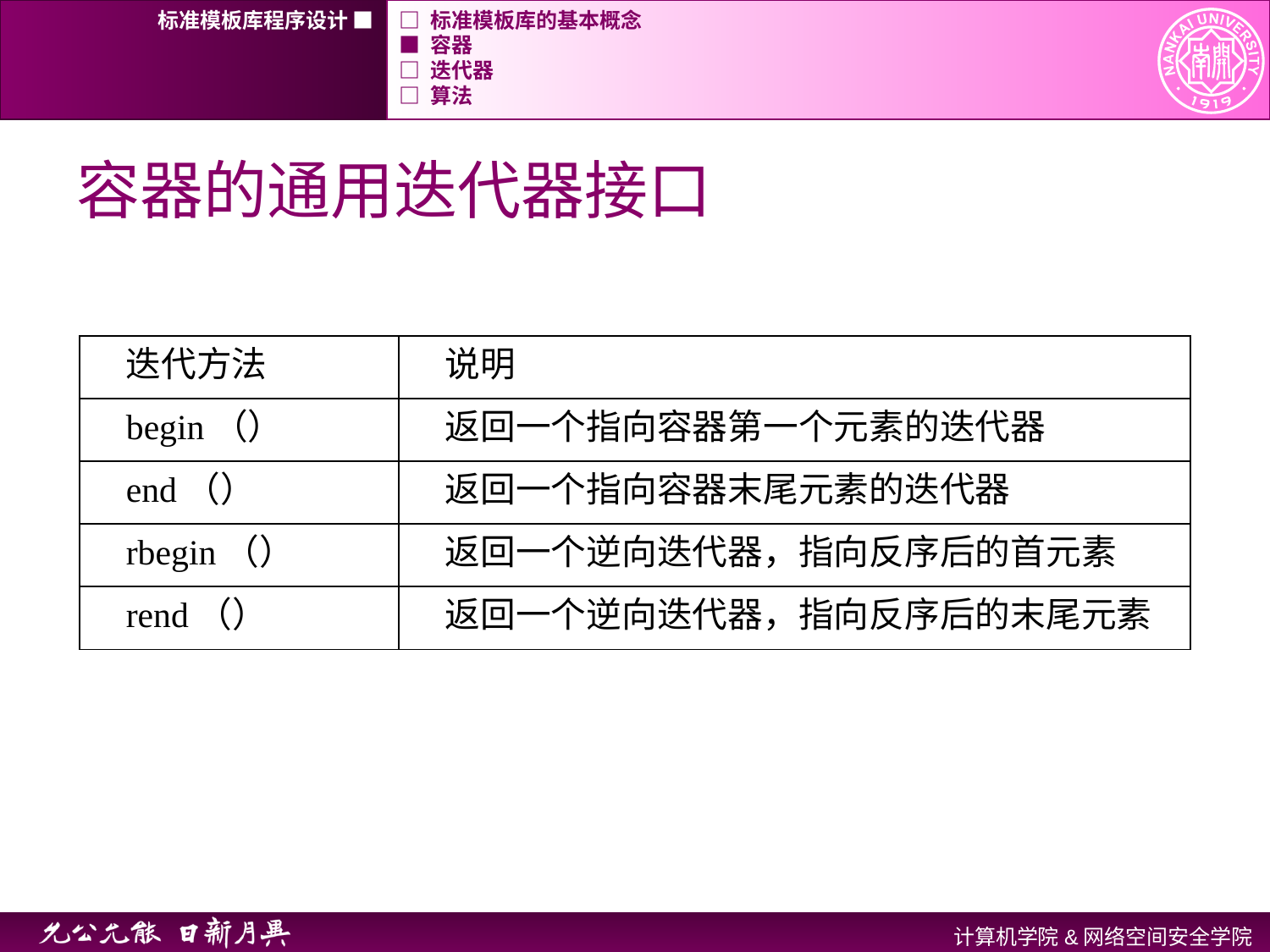

标准模板库程序设计 ■
□ 标准模板库的基本概念

■ 容器

□ 迭代器

□ 算法
# 容器的通用迭代器接口
| 迭代方法 | 说明 |
| --- | --- |
| begin（） | 返回一个指向容器第一个元素的迭代器 |
| end（） | 返回一个指向容器末尾元素的迭代器 |
| rbegin（） | 返回一个逆向迭代器，指向反序后的首元素 |
| rend（） | 返回一个逆向迭代器，指向反序后的末尾元素 |